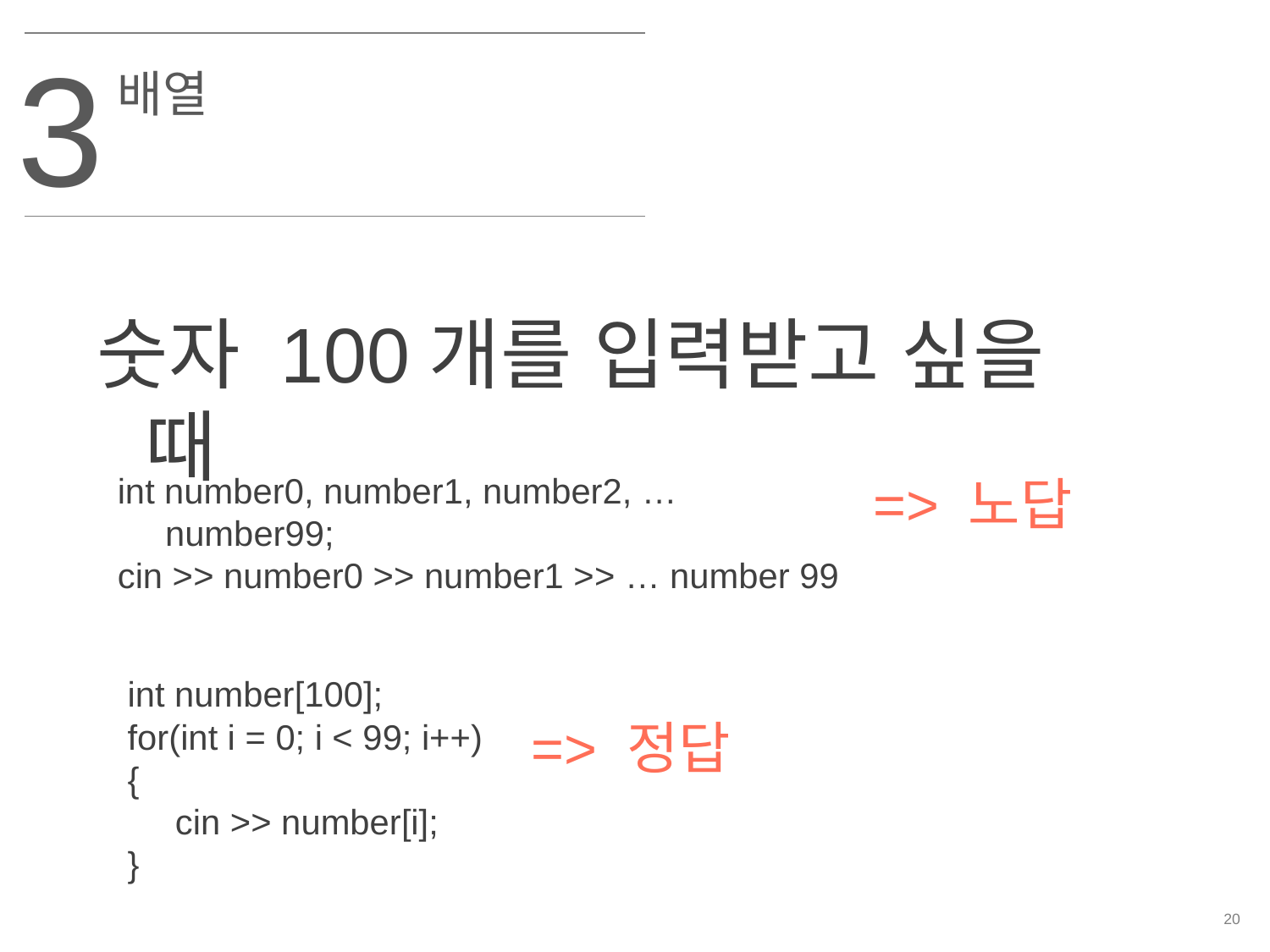

3
배열
숫자 100개를 입력받고 싶을 때
int number0, number1, number2, … number99;
cin >> number0 >> number1 >> … number 99
 => 노답
int number[100];
for(int i = 0; i < 99; i++)
{
	cin >> number[i];
}

 => 정답